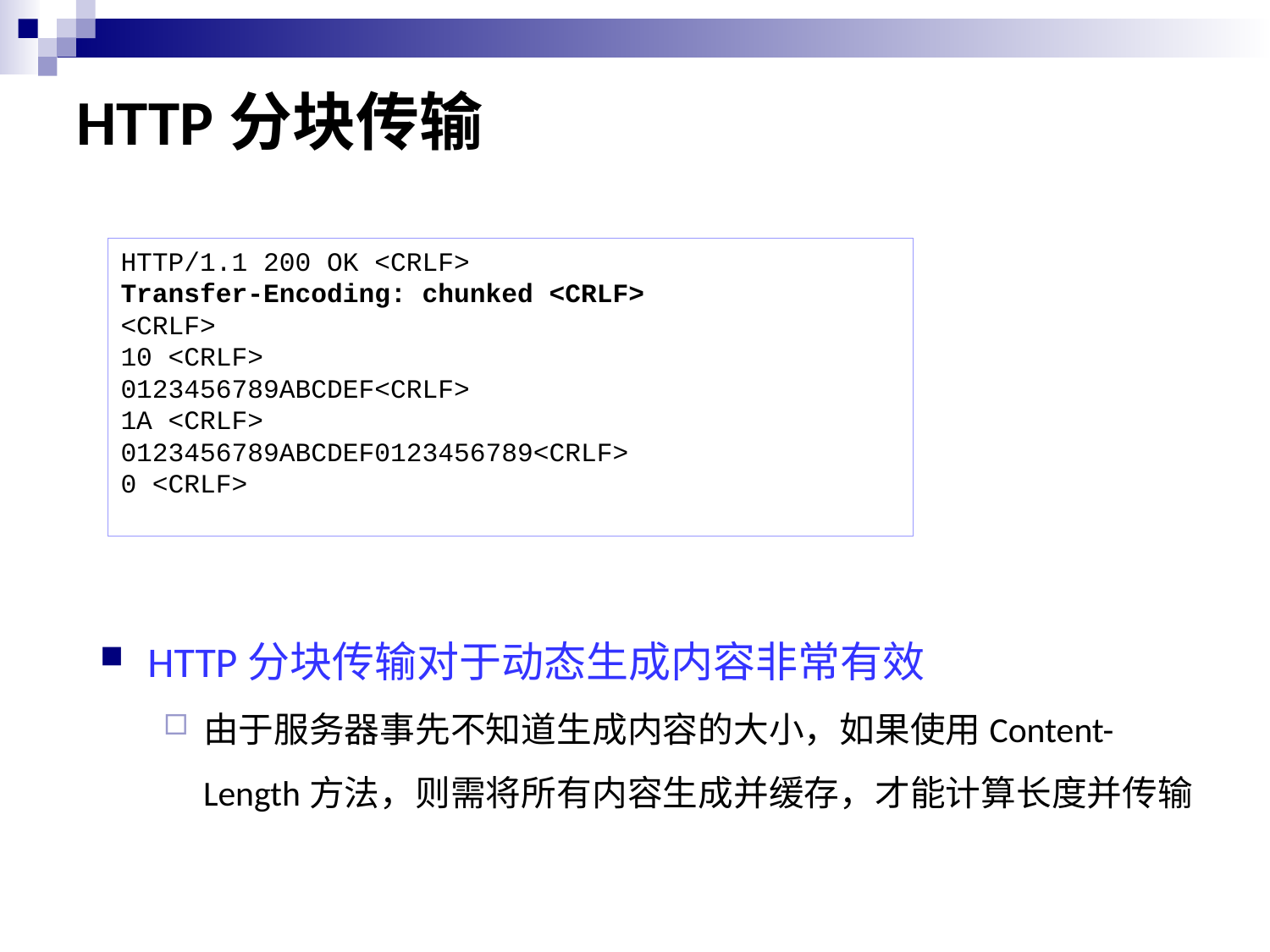

# HTTP分块传输
HTTP/1.1 200 OK <CRLF>
Transfer-Encoding: chunked <CRLF>
<CRLF>
10 <CRLF>
0123456789ABCDEF<CRLF>
1A <CRLF>
0123456789ABCDEF0123456789<CRLF>
0 <CRLF>

HTTP分块传输对于动态生成内容非常有效
由于服务器事先不知道生成内容的大小，如果使用Content-Length方法，则需将所有内容生成并缓存，才能计算长度并传输